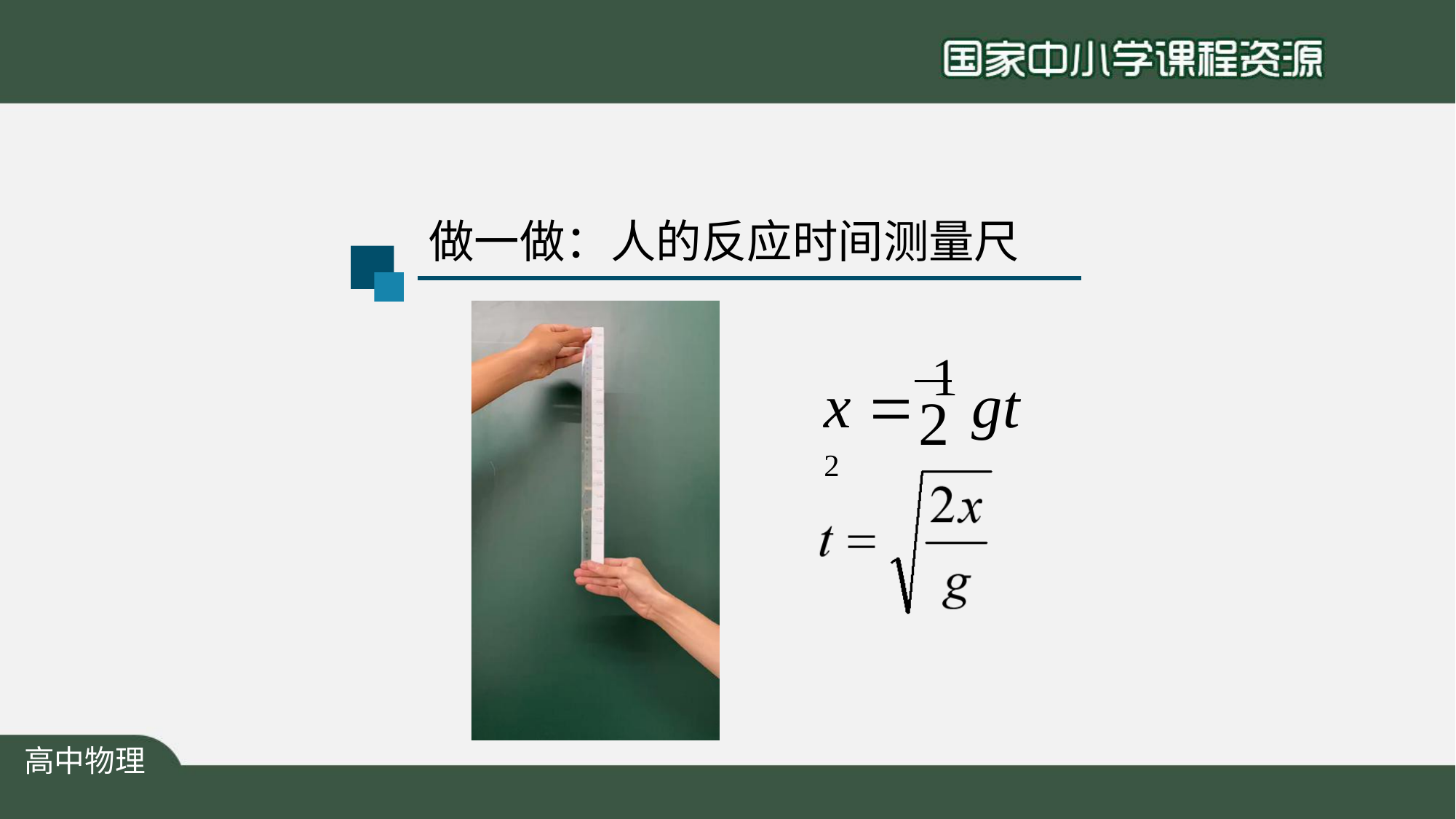

# 做一做：人的反应时间测量尺

x = 1 gt 2

2

高中物理